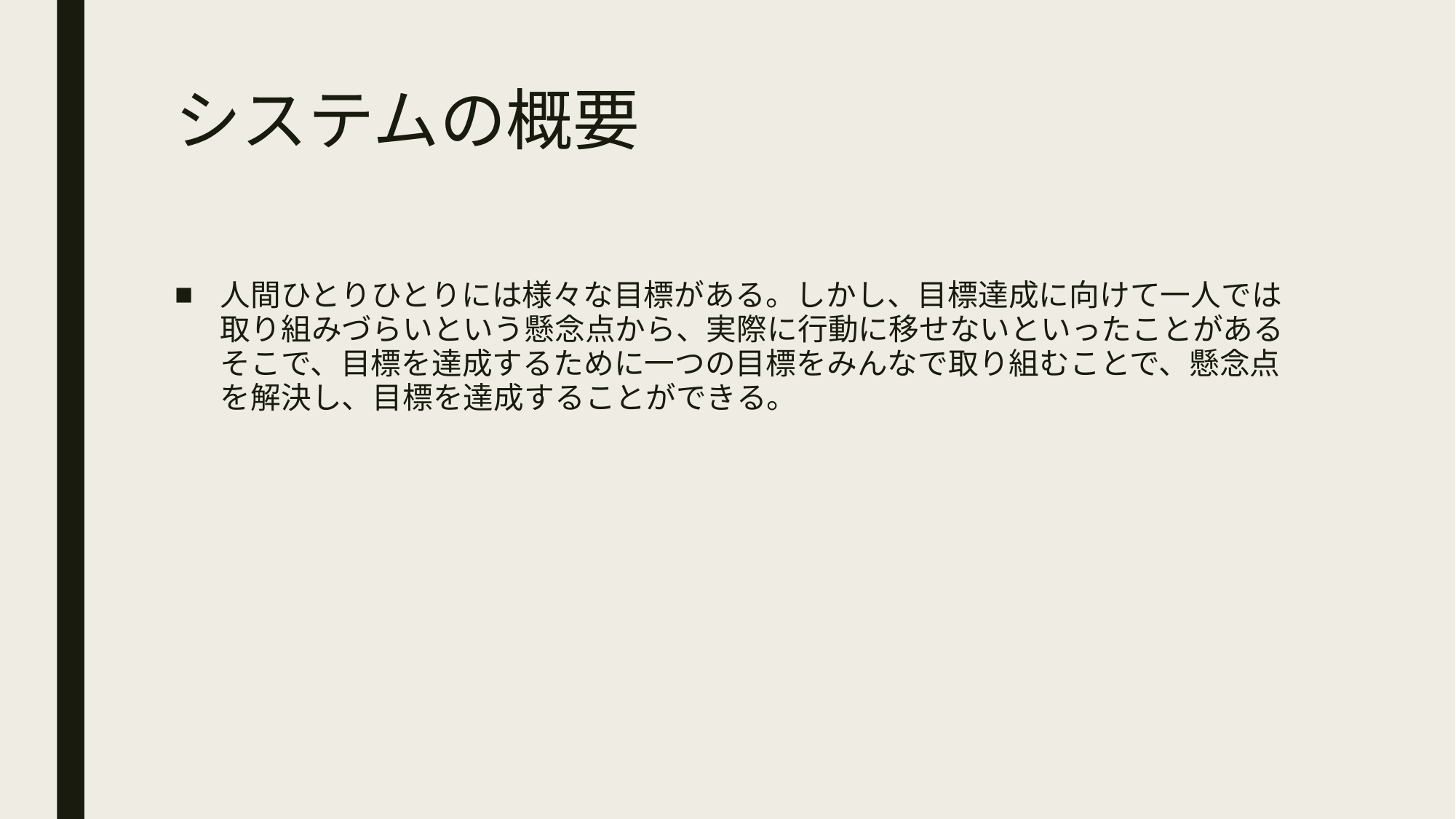

# システムの概要
人間ひとりひとりには様々な目標がある。しかし、目標達成に向けて一人では取り組みづらいという懸念点から、実際に行動に移せないといったことがあるそこで、目標を達成するために一つの目標をみんなで取り組むことで、懸念点を解決し、目標を達成することができる。